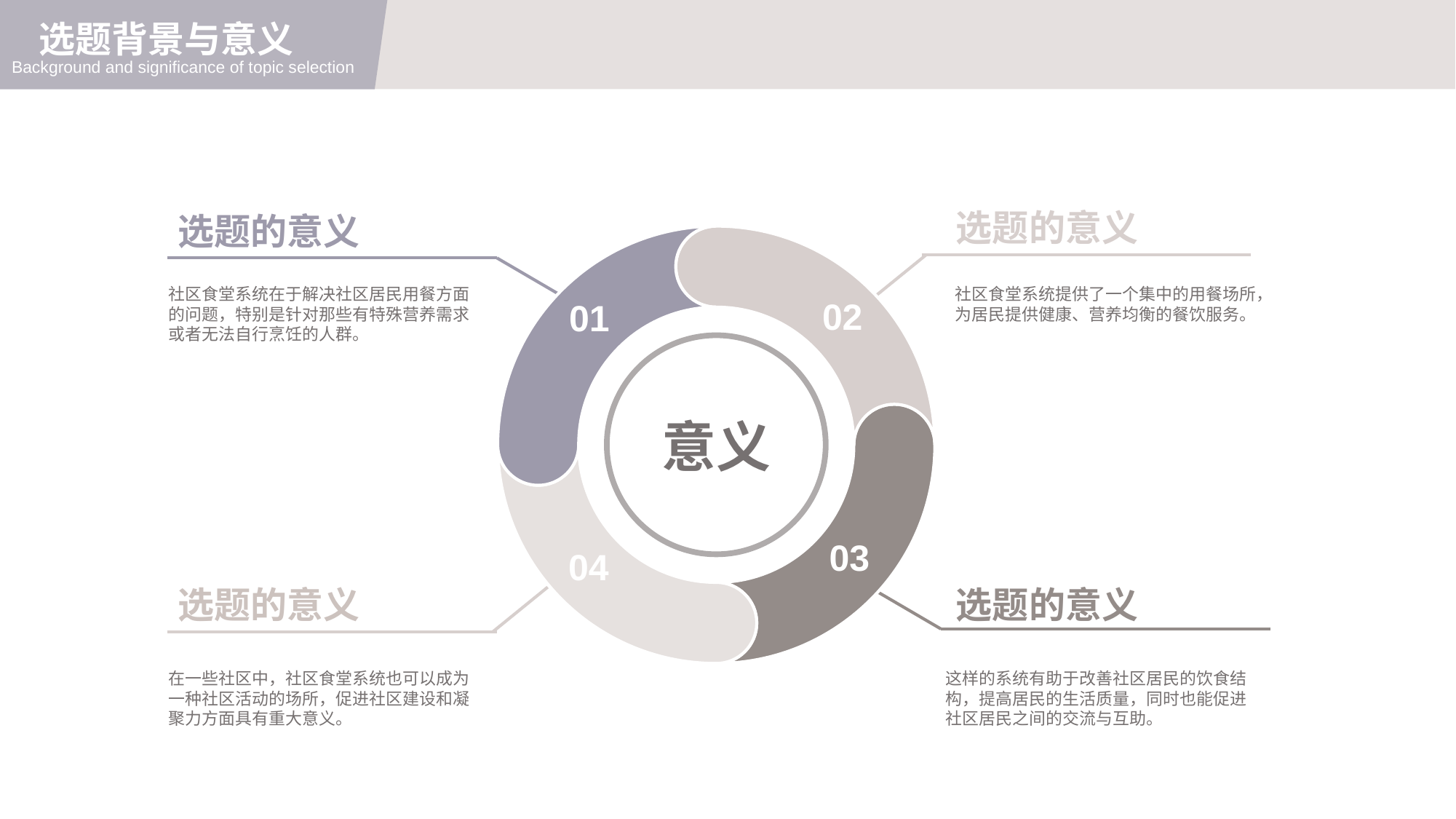

选题背景与意义
Background and significance of topic selection
选题的意义
选题的意义

意义

社区食堂系统在于解决社区居民用餐方面的问题，特别是针对那些有特殊营养需求或者无法自行烹饪的人群。

社区食堂系统提供了一个集中的用餐场所，为居民提供健康、营养均衡的餐饮服务。

02
01
03
04
选题的意义
选题的意义
在一些社区中，社区食堂系统也可以成为一种社区活动的场所，促进社区建设和凝聚力方面具有重大意义。

这样的系统有助于改善社区居民的饮食结构，提高居民的生活质量，同时也能促进社区居民之间的交流与互助。